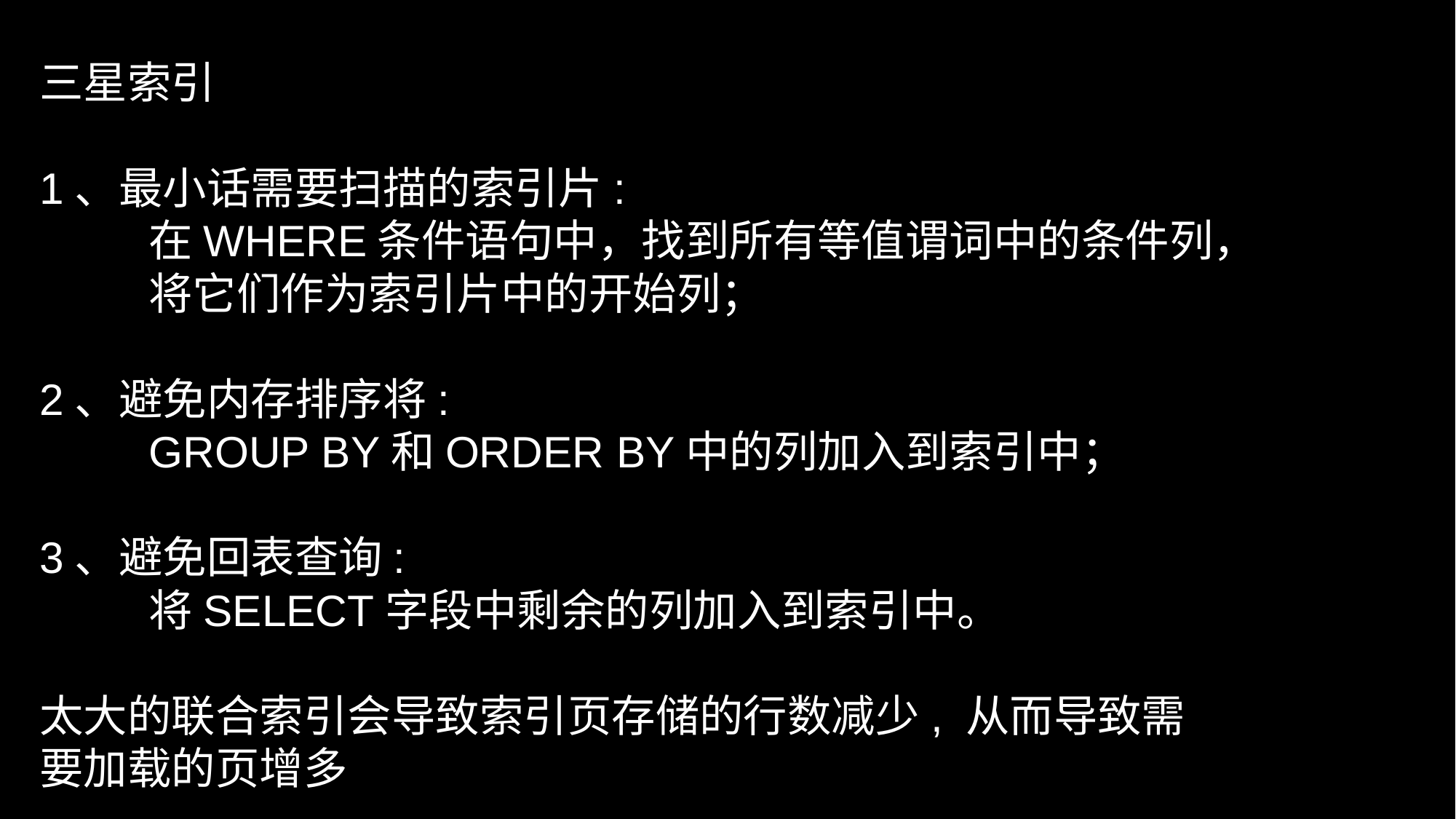

三星索引

1、最小话需要扫描的索引片:
	在WHERE条件语句中，找到所有等值谓词中的条件列，	将它们作为索引片中的开始列；

2、避免内存排序将:
	GROUP BY和ORDER BY中的列加入到索引中；

3、避免回表查询:
	将SELECT字段中剩余的列加入到索引中。

太大的联合索引会导致索引页存储的行数减少, 从而导致需要加载的页增多